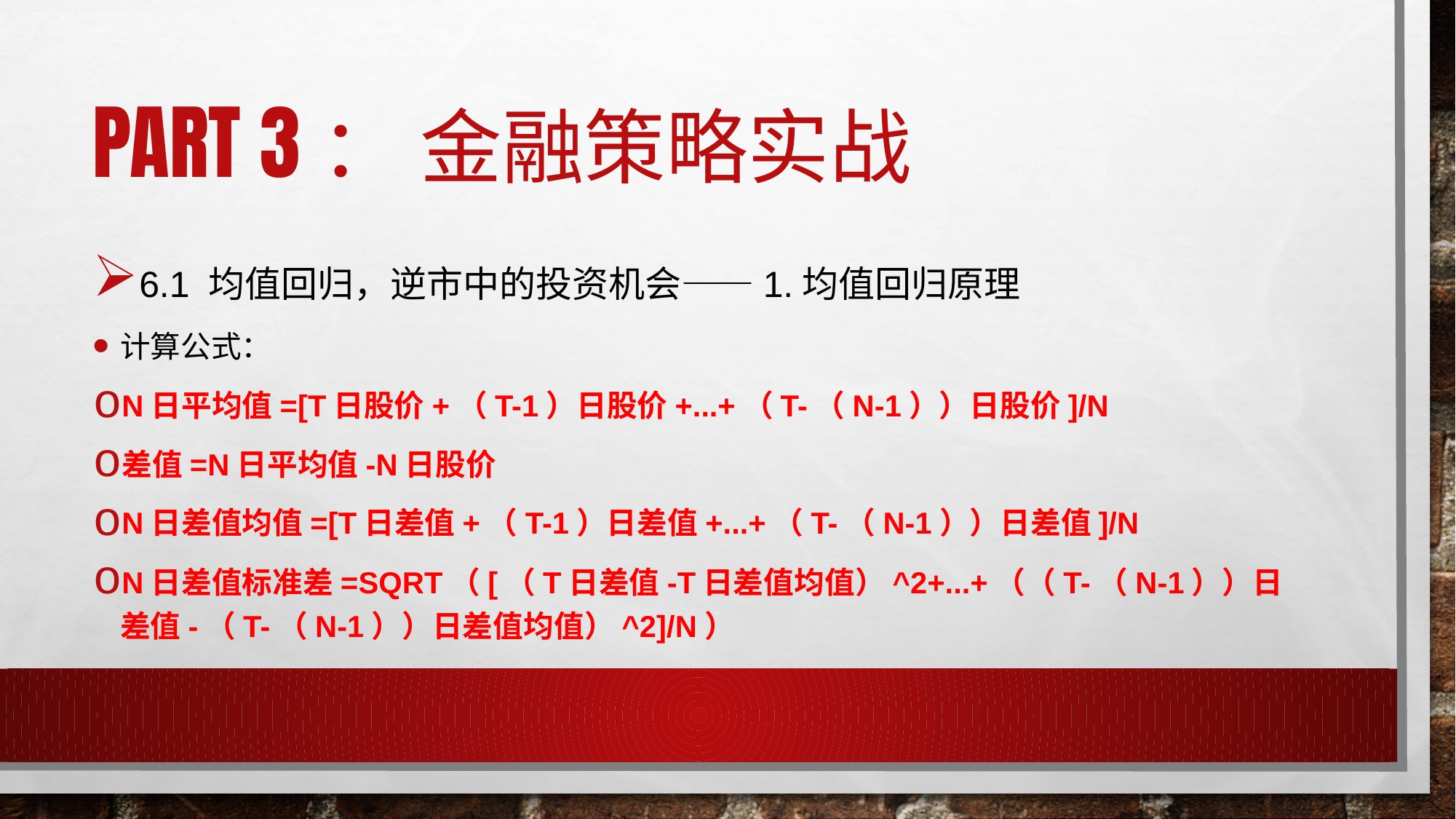

# Part 3： 金融策略实战
6.1 均值回归，逆市中的投资机会——1.均值回归原理
计算公式：
N日平均值=[T日股价+（T-1）日股价+...+（T-（N-1））日股价]/N
差值=N日平均值-N日股价
N日差值均值=[T日差值+（T-1）日差值+...+（T-（N-1））日差值]/N
N日差值标准差=sqrt（[（T日差值-T日差值均值）^2+...+（（T-（N-1））日差值-（T-（N-1））日差值均值）^2]/N）